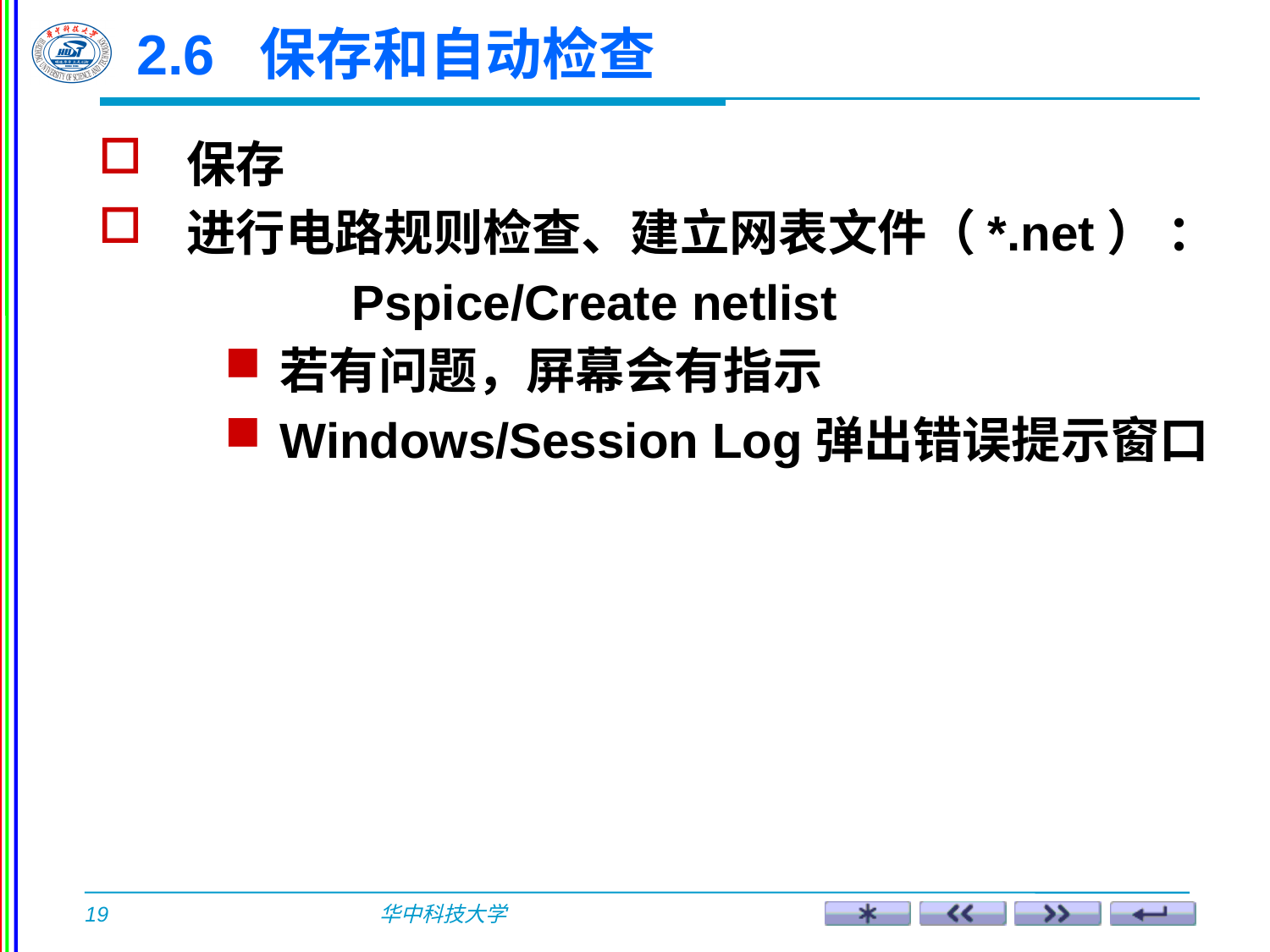

2.6  保存和自动检查
 保存
 进行电路规则检查、建立网表文件（*.net） ：
		Pspice/Create netlist
若有问题，屏幕会有指示
Windows/Session Log弹出错误提示窗口